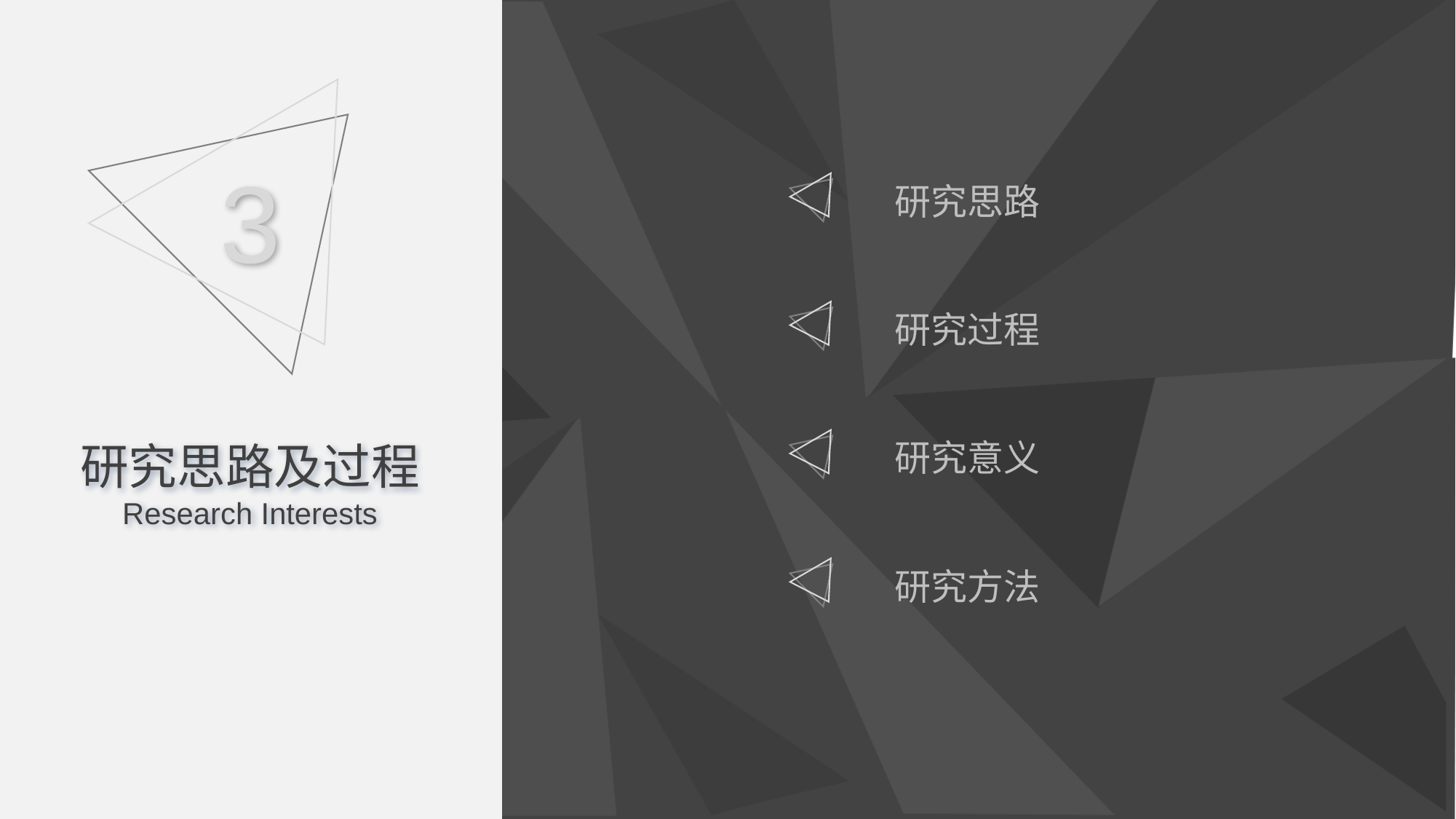

3

研究思路

研究过程

研究意义
研究思路及过程
Research Interests

研究方法